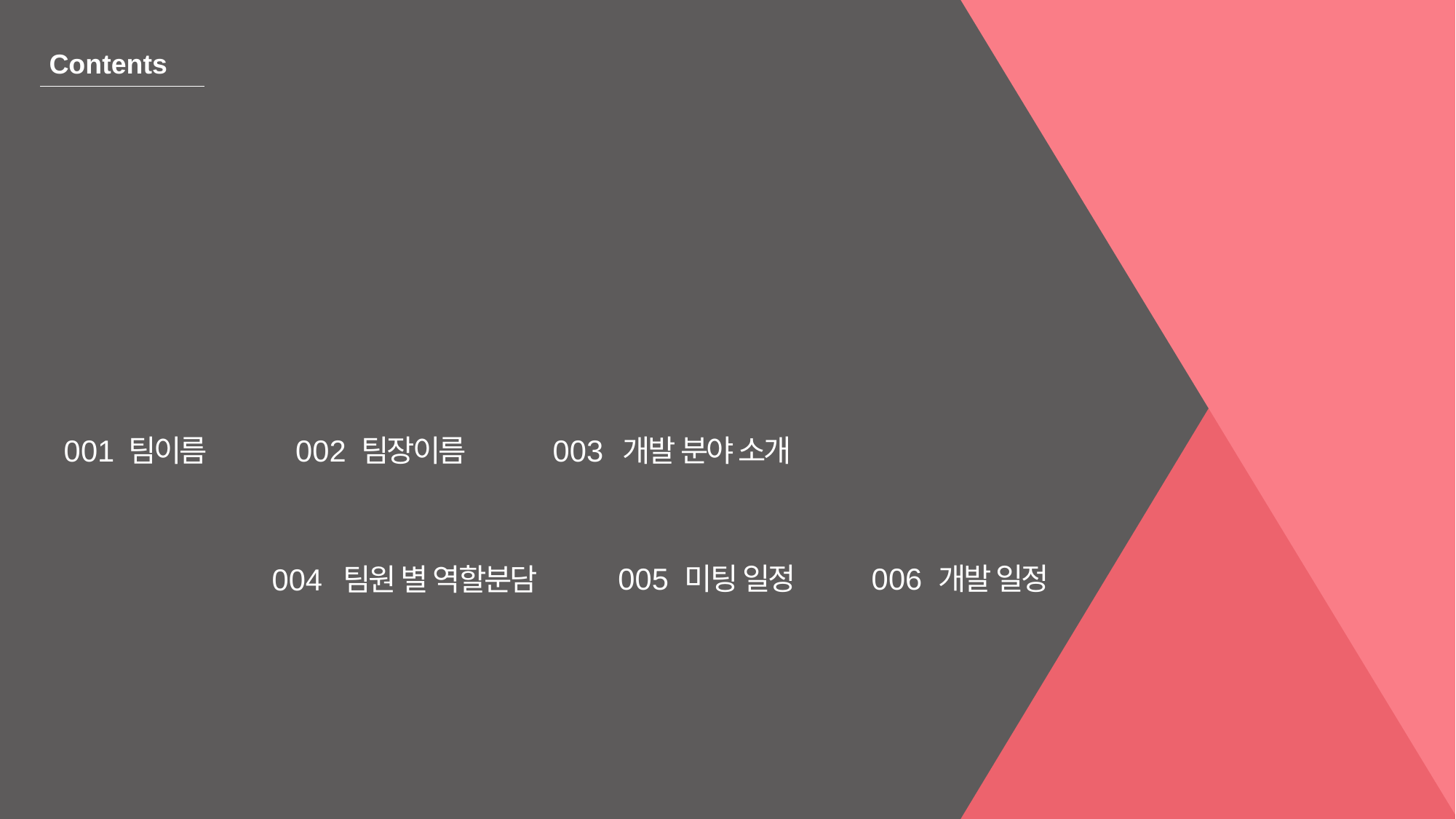

Contents
001
팀이름
002
팀장이름
003
개발 분야 소개
004
팀원 별 역할분담
005
미팅 일정
006
개발 일정